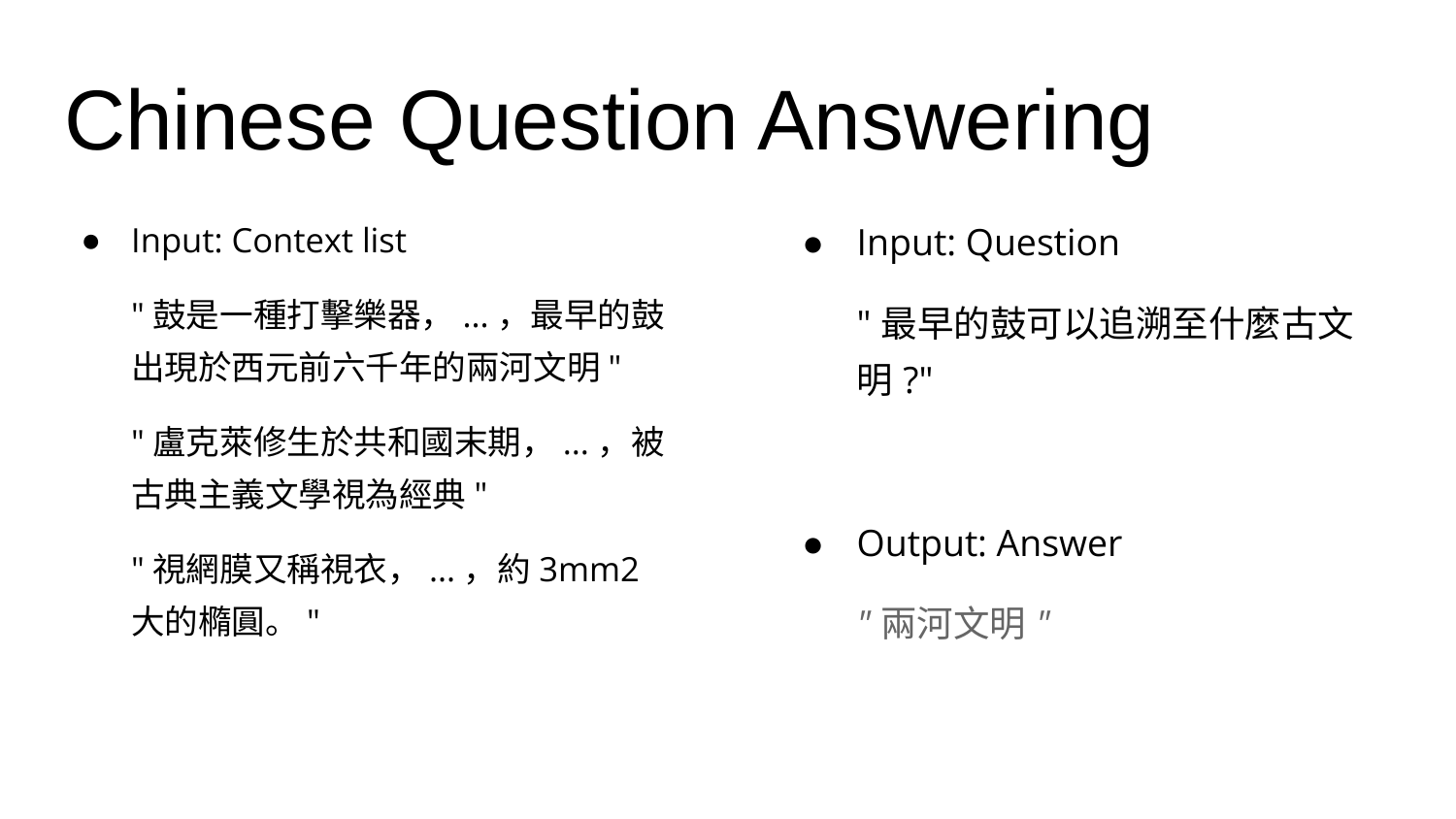

# Chinese Question Answering
Input: Context list
"鼓是一種打擊樂器，...，最早的鼓出現於西元前六千年的兩河文明"
"盧克萊修生於共和國末期，...，被古典主義文學視為經典"
"視網膜又稱視衣，...，約3mm2大的橢圓。"
Input: Question
"最早的鼓可以追溯至什麼古文明?"

Output: Answer
"兩河文明"